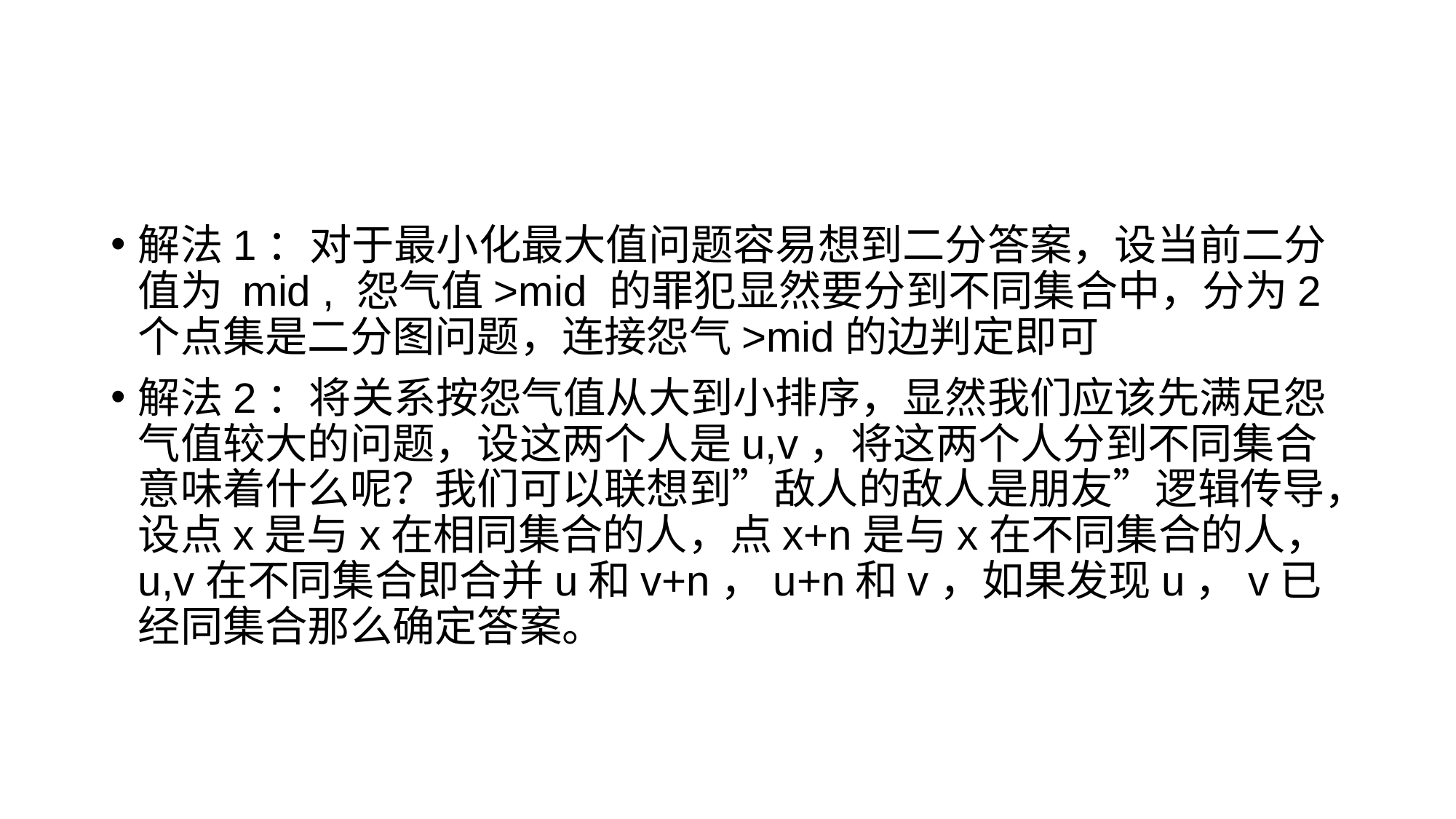

#
解法1：对于最小化最大值问题容易想到二分答案，设当前二分值为 mid , 怨气值>mid 的罪犯显然要分到不同集合中，分为2个点集是二分图问题，连接怨气>mid的边判定即可
解法2：将关系按怨气值从大到小排序，显然我们应该先满足怨气值较大的问题，设这两个人是u,v，将这两个人分到不同集合意味着什么呢？我们可以联想到”敌人的敌人是朋友”逻辑传导，设点x是与x在相同集合的人，点x+n是与x在不同集合的人，u,v在不同集合即合并u和v+n，u+n和v，如果发现u，v已经同集合那么确定答案。